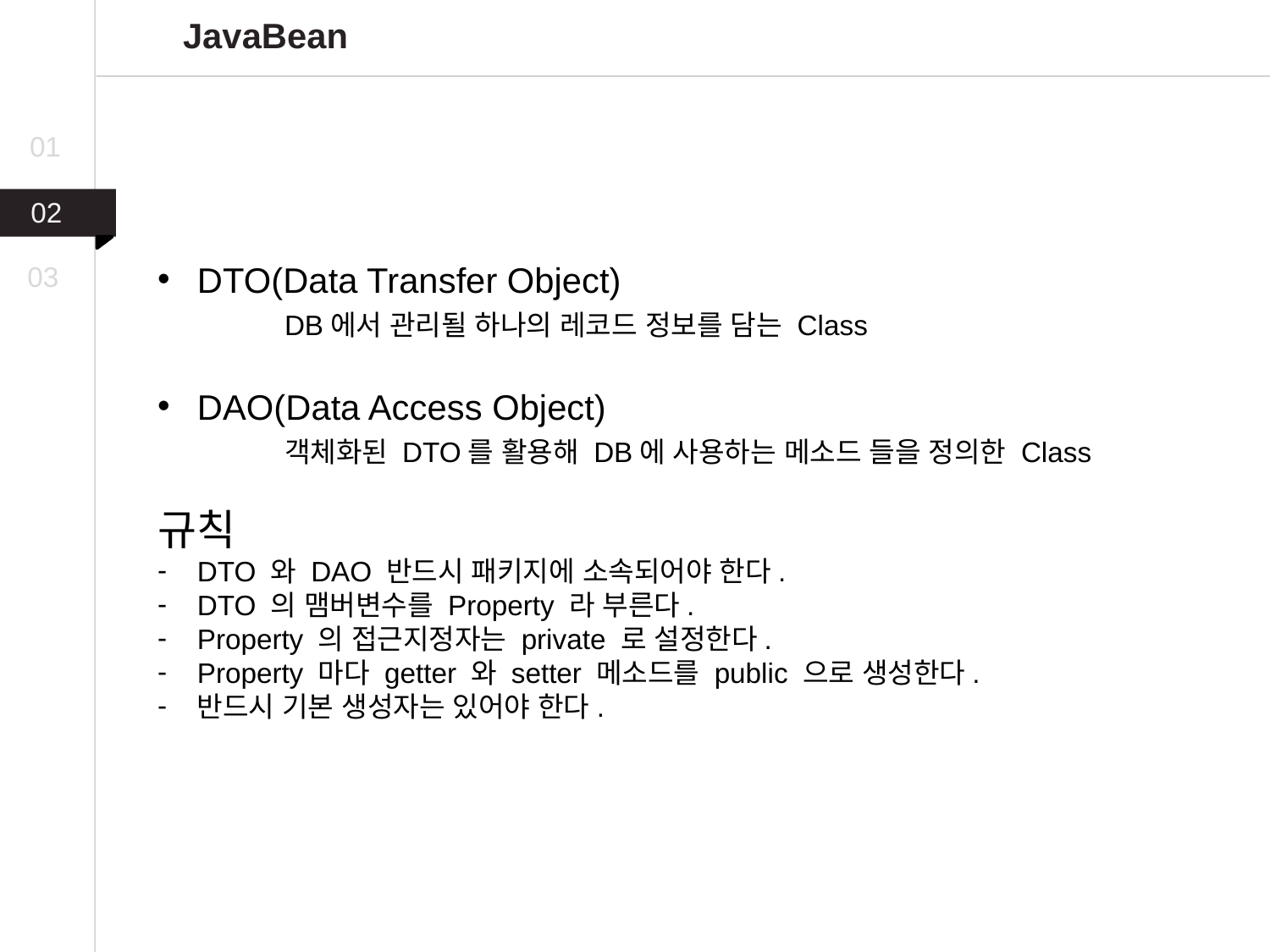

JavaBean
01
02

02

DTO(Data Transfer Object)
	DB에서 관리될 하나의 레코드 정보를 담는 Class

DAO(Data Access Object)
	객체화된 DTO를 활용해 DB에 사용하는 메소드 들을 정의한 Class

규칙
DTO 와 DAO 반드시 패키지에 소속되어야 한다.
DTO 의 맴버변수를 Property 라 부른다.
Property 의 접근지정자는 private 로 설정한다.
Property 마다 getter 와 setter 메소드를 public 으로 생성한다.
반드시 기본 생성자는 있어야 한다.

03